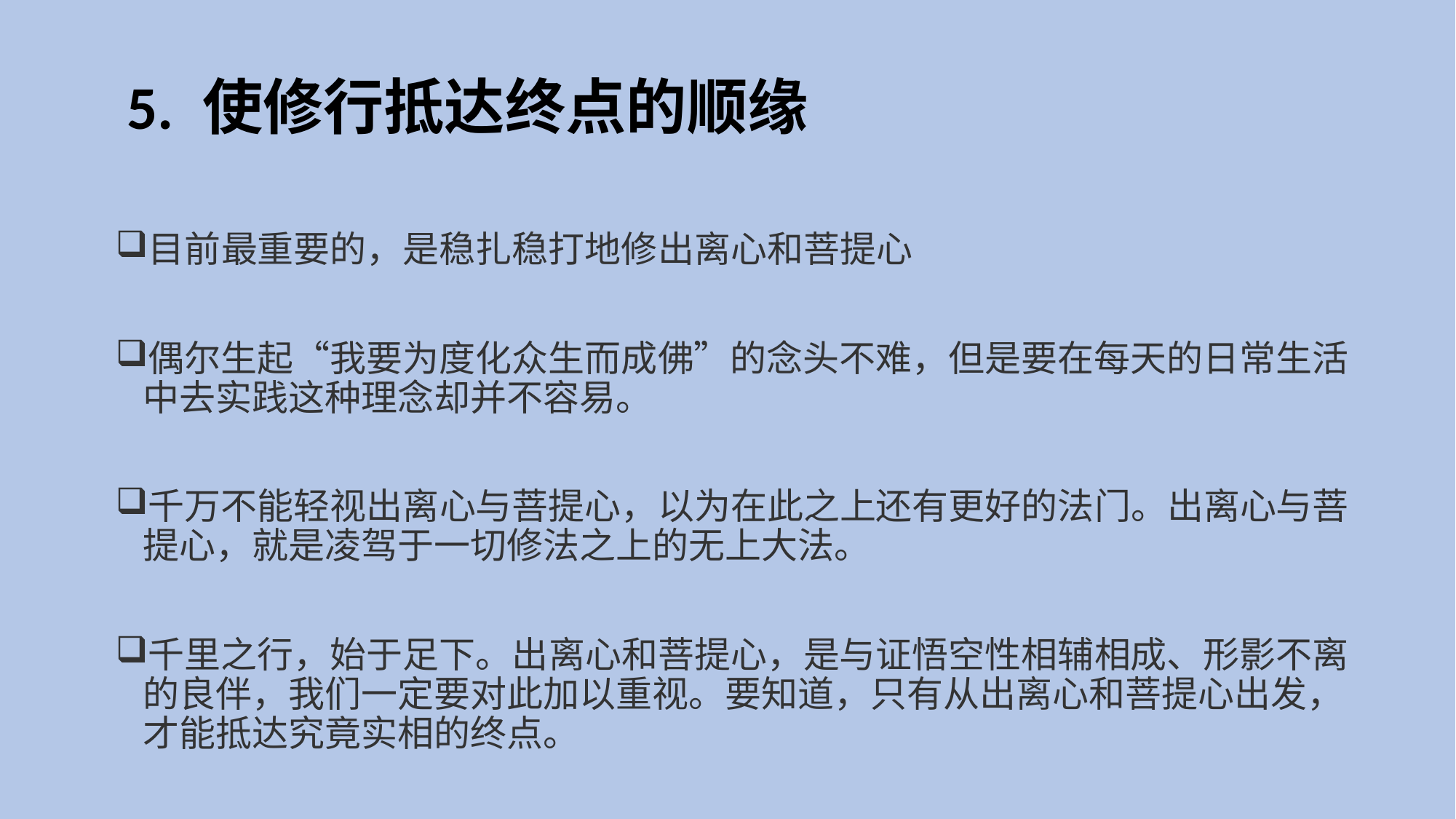

# 5. 使修行抵达终点的顺缘
目前最重要的，是稳扎稳打地修出离心和菩提心

偶尔生起“我要为度化众生而成佛”的念头不难，但是要在每天的日常生活中去实践这种理念却并不容易。

千万不能轻视出离心与菩提心，以为在此之上还有更好的法门。出离心与菩提心，就是凌驾于一切修法之上的无上大法。

千里之行，始于足下。出离心和菩提心，是与证悟空性相辅相成、形影不离的良伴，我们一定要对此加以重视。要知道，只有从出离心和菩提心出发，才能抵达究竟实相的终点。